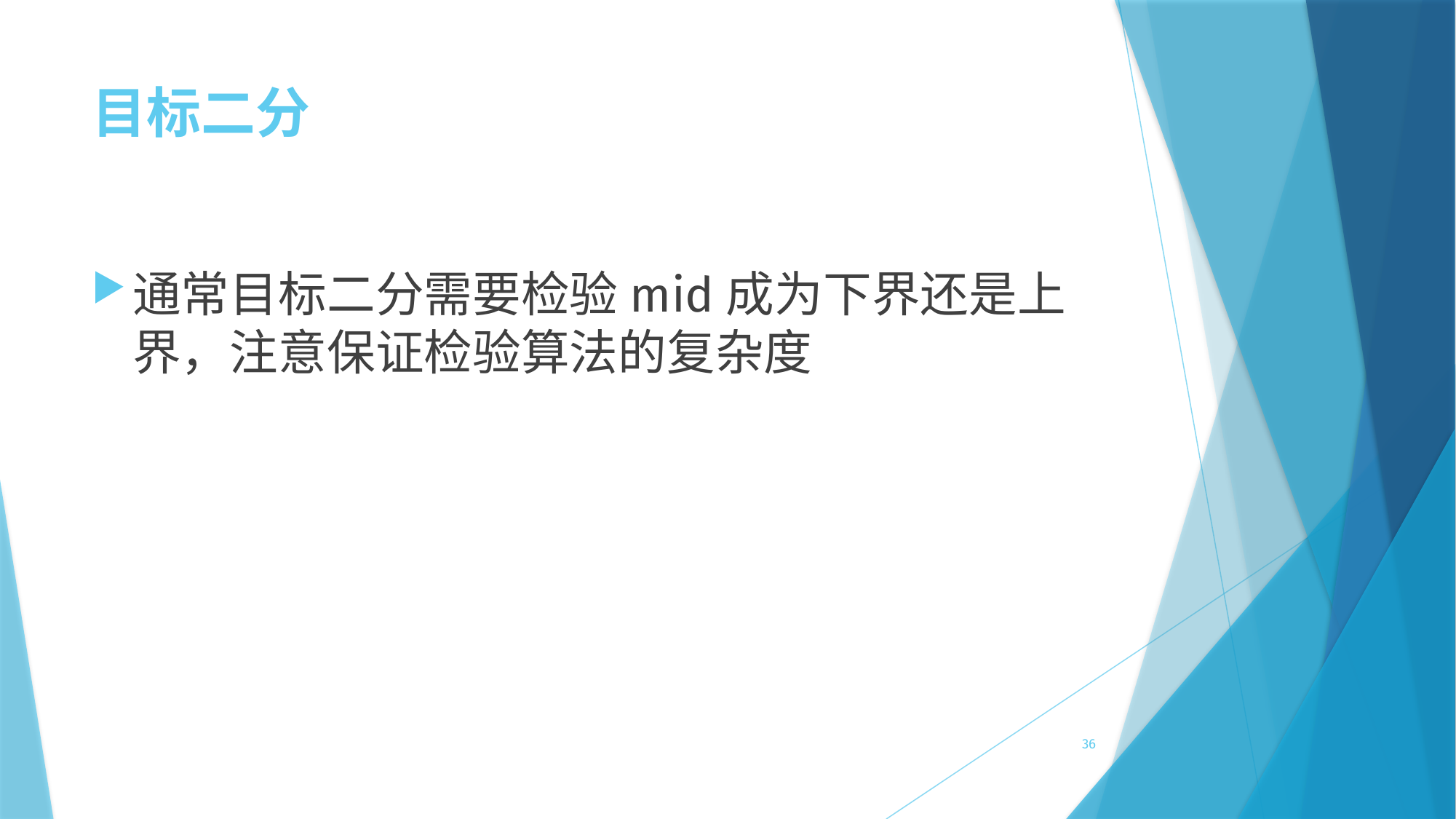

# 目标二分
通常目标二分需要检验mid成为下界还是上界，注意保证检验算法的复杂度

36